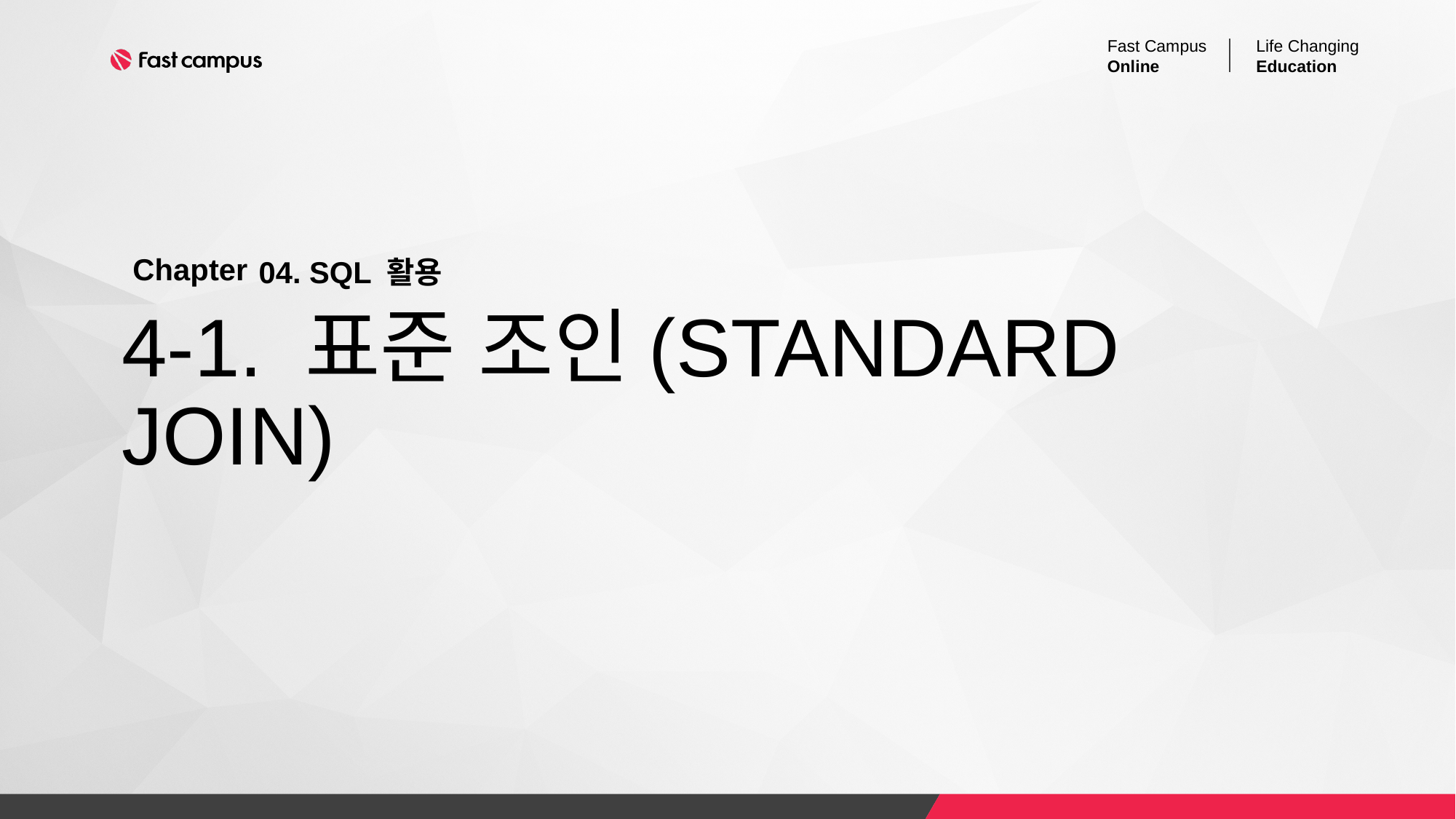

04. SQL 활용
# 4-1. 표준 조인(STANDARD JOIN)